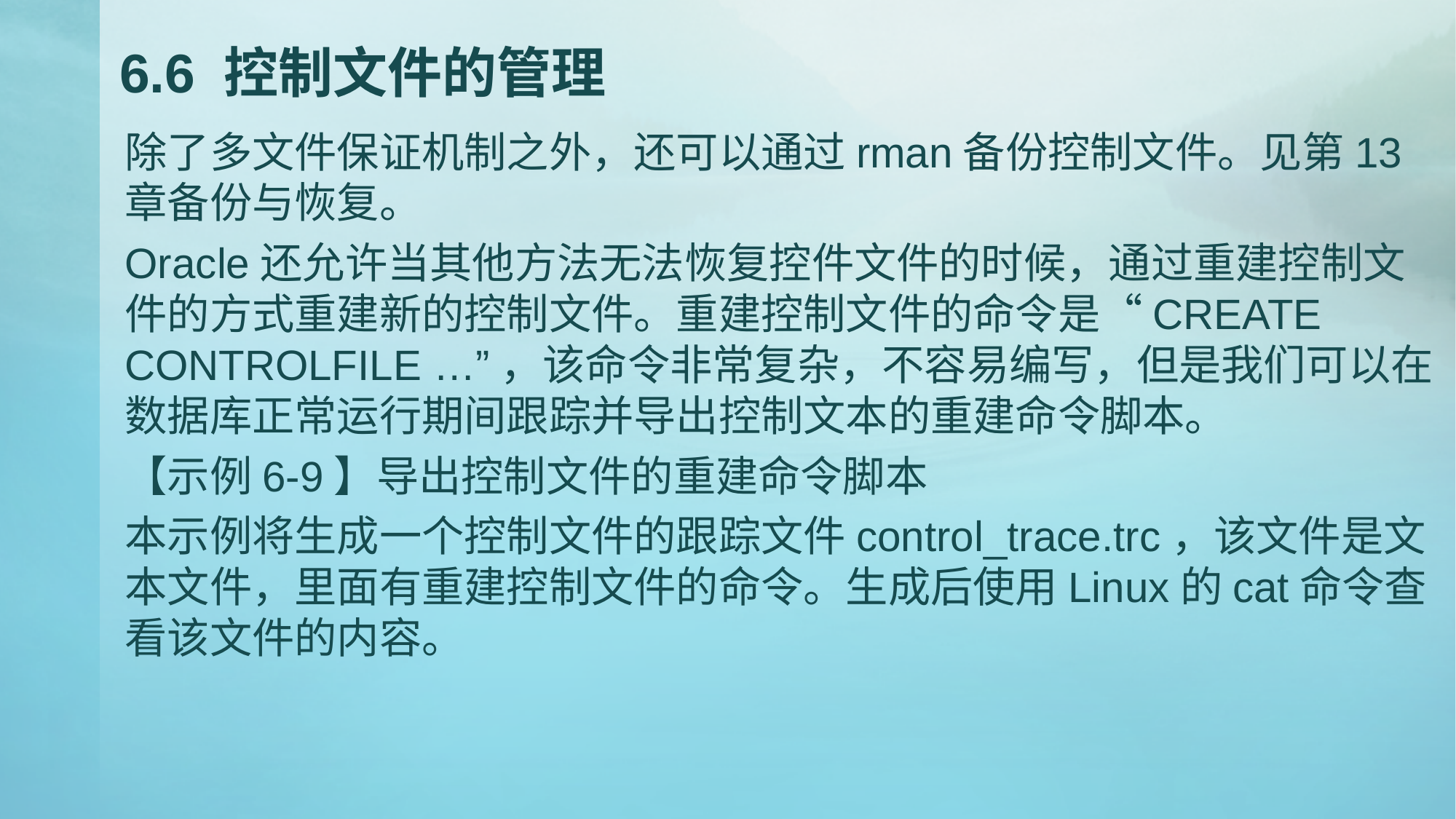

# 6.6 控制文件的管理
除了多文件保证机制之外，还可以通过rman备份控制文件。见第13章备份与恢复。
Oracle还允许当其他方法无法恢复控件文件的时候，通过重建控制文件的方式重建新的控制文件。重建控制文件的命令是“CREATE CONTROLFILE …”，该命令非常复杂，不容易编写，但是我们可以在数据库正常运行期间跟踪并导出控制文本的重建命令脚本。
【示例6-9】导出控制文件的重建命令脚本
本示例将生成一个控制文件的跟踪文件control_trace.trc，该文件是文本文件，里面有重建控制文件的命令。生成后使用Linux的cat命令查看该文件的内容。